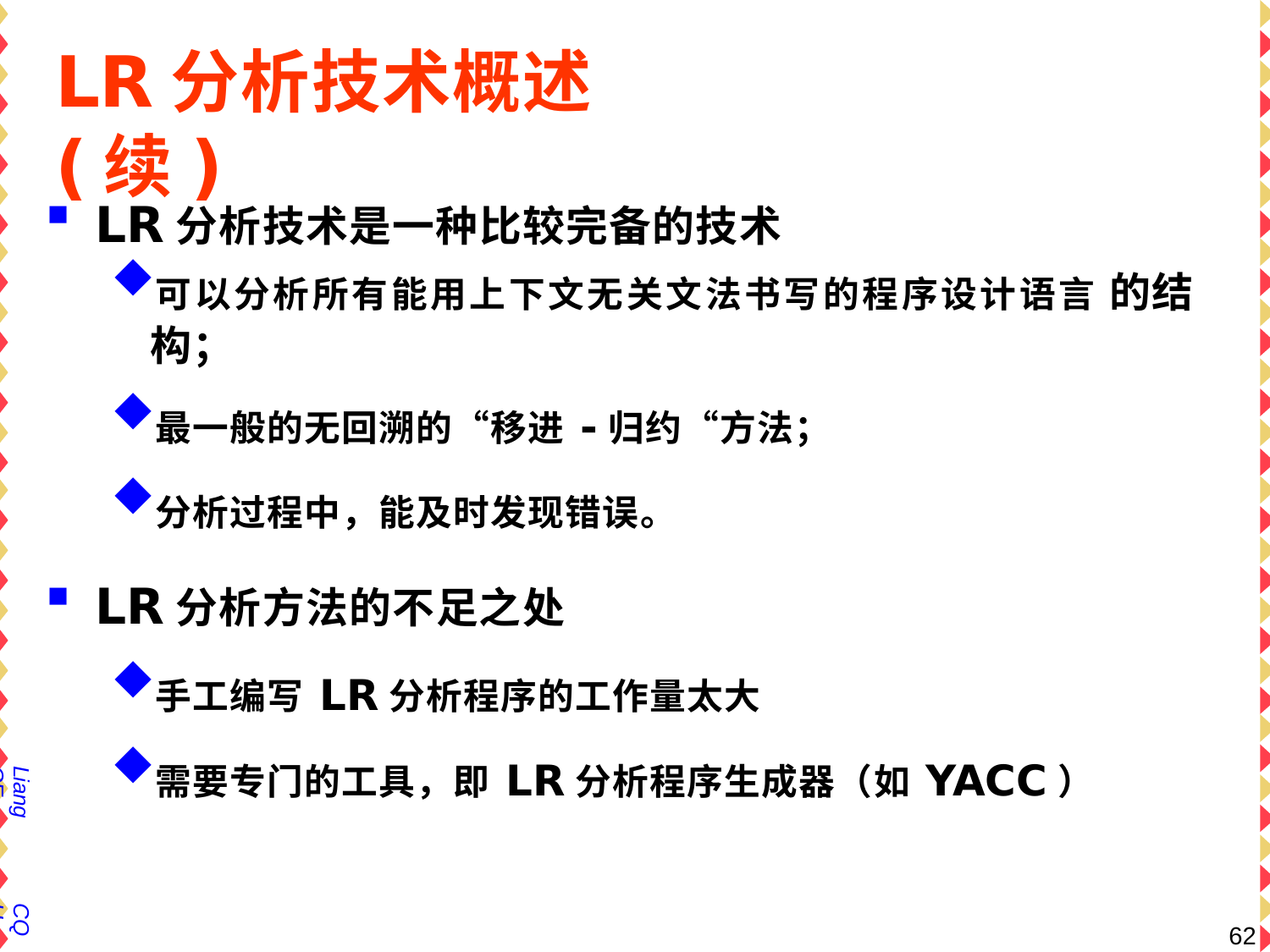

# LR分析技术概述(续)
LR分析技术是一种比较完备的技术
可以分析所有能用上下文无关文法书写的程序设计语言 的结构；
最一般的无回溯的“移进-归约“方法；
分析过程中，能及时发现错误。
LR分析方法的不足之处
手工编写LR分析程序的工作量太大
需要专门的工具，即LR分析程序生成器（如YACC）
Liang GE
CQU
62